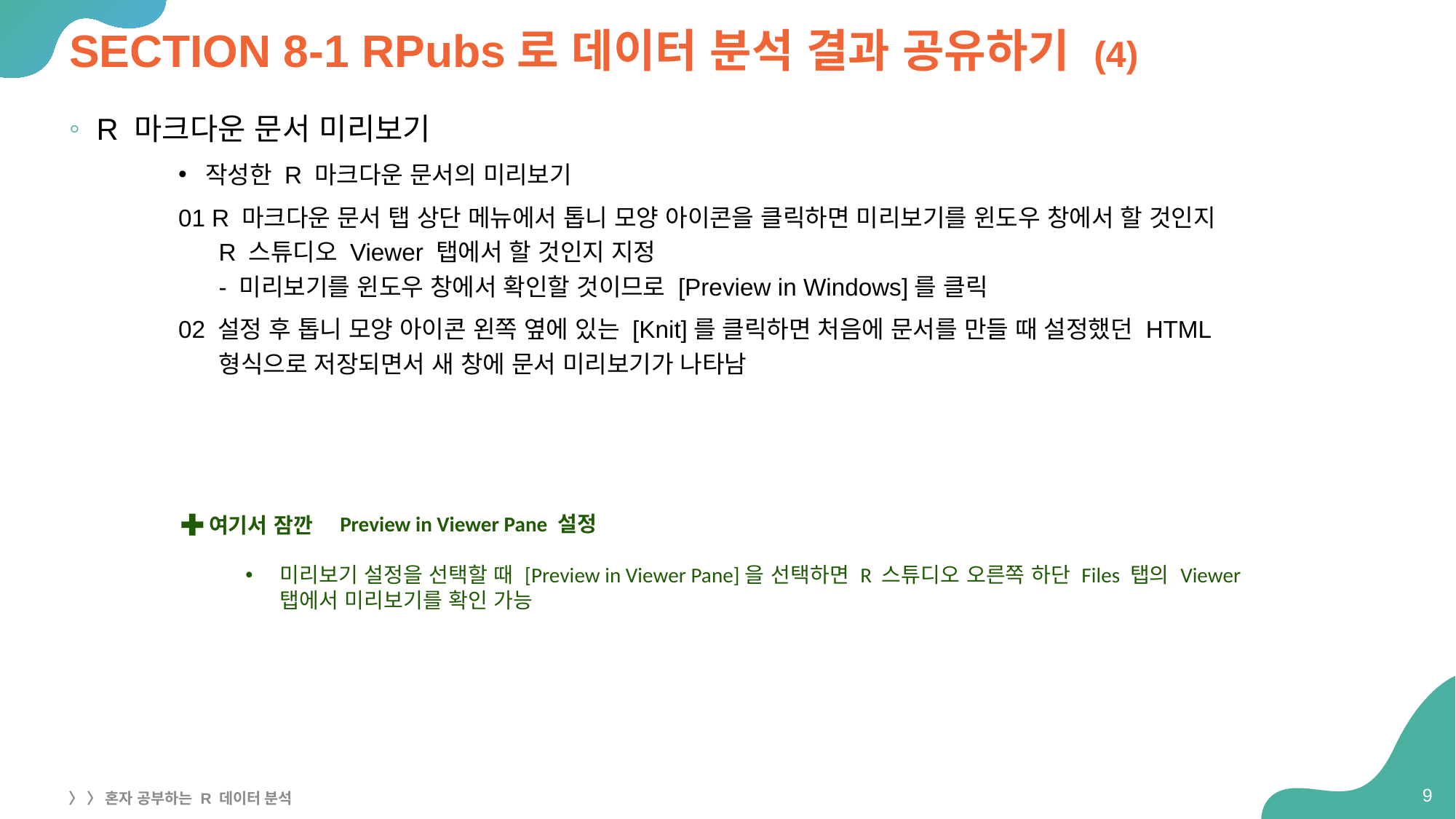

# SECTION 8-1 RPubs로 데이터 분석 결과 공유하기 (4)
R 마크다운 문서 미리보기
작성한 R 마크다운 문서의 미리보기
01 R 마크다운 문서 탭 상단 메뉴에서 톱니 모양 아이콘을 클릭하면 미리보기를 윈도우 창에서 할 것인지
R 스튜디오 Viewer 탭에서 할 것인지 지정
- 미리보기를 윈도우 창에서 확인할 것이므로 [Preview in Windows]를 클릭
02 설정 후 톱니 모양 아이콘 왼쪽 옆에 있는 [Knit]를 클릭하면 처음에 문서를 만들 때 설정했던 HTML
형식으로 저장되면서 새 창에 문서 미리보기가 나타남
                    Preview in Viewer Pane 설정

미리보기 설정을 선택할 때 [Preview in Viewer Pane]을 선택하면 R 스튜디오 오른쪽 하단 Files 탭의 Viewer 탭에서 미리보기를 확인 가능
여기서 잠깐

9
〉 〉 혼자 공부하는 R 데이터 분석